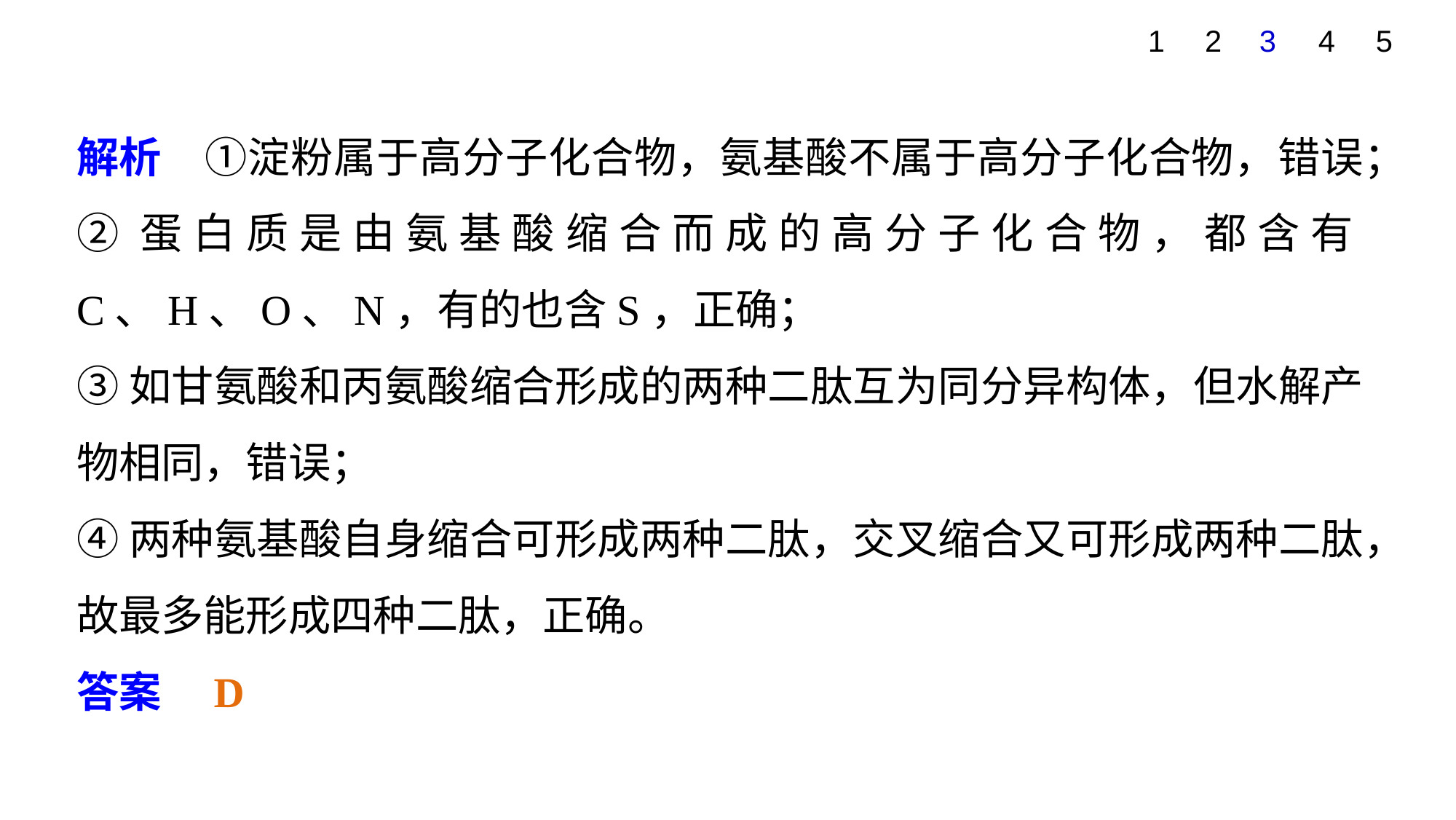

5
1
2
3
4
解析　①淀粉属于高分子化合物，氨基酸不属于高分子化合物，错误；
②蛋白质是由氨基酸缩合而成的高分子化合物，都含有C、H、O、N，有的也含S，正确；
③如甘氨酸和丙氨酸缩合形成的两种二肽互为同分异构体，但水解产物相同，错误；
④两种氨基酸自身缩合可形成两种二肽，交叉缩合又可形成两种二肽，故最多能形成四种二肽，正确。
答案　D